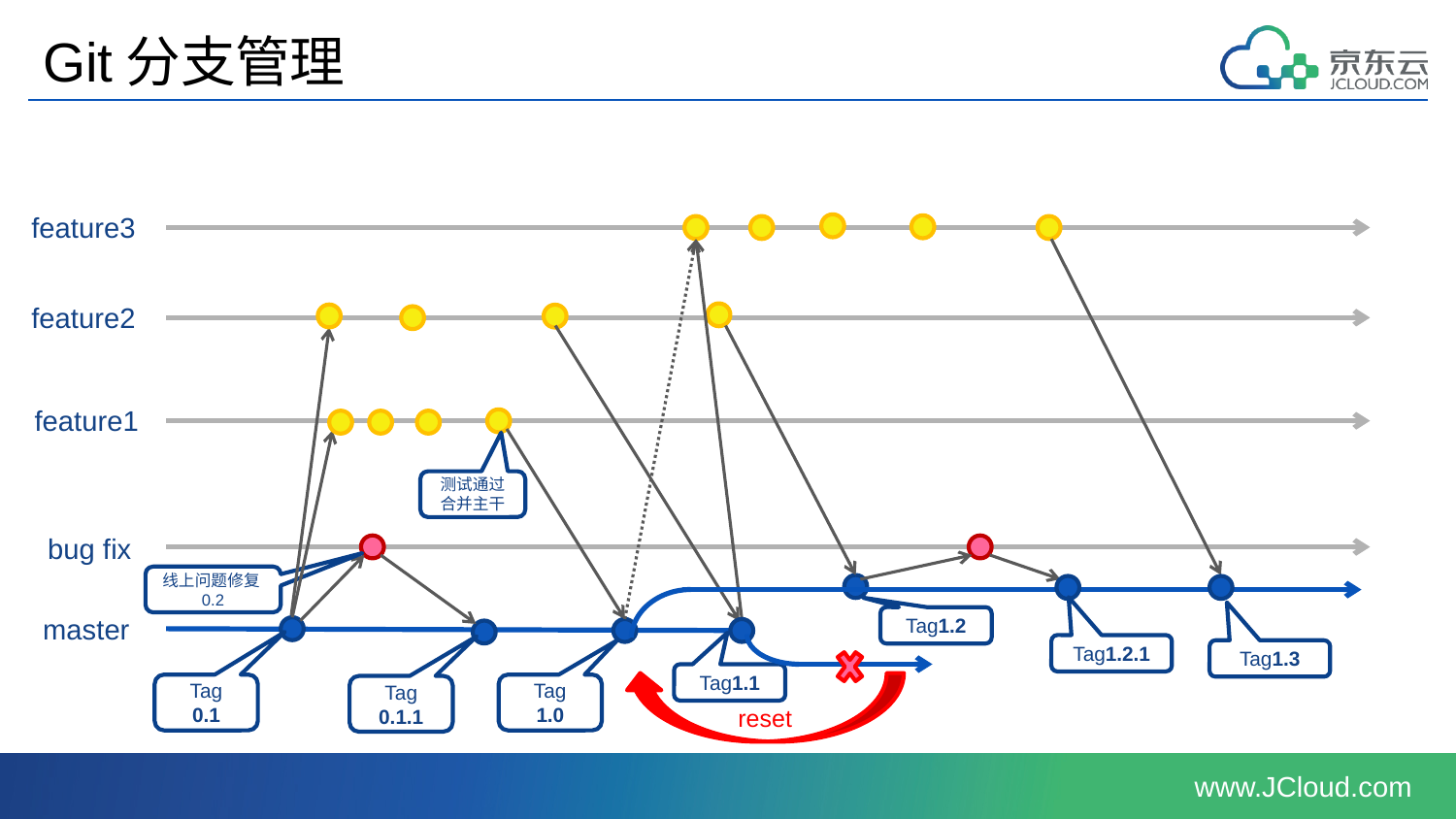

# Git分支管理
feature3

feature2

feature1

测试通过
合并主干
bug fix

线上问题修复0.2

master

Tag1.2

Tag1.2.1
Tag1.3

Tag1.1
Tag
0.1
Tag
1.0
Tag
0.1.1
reset